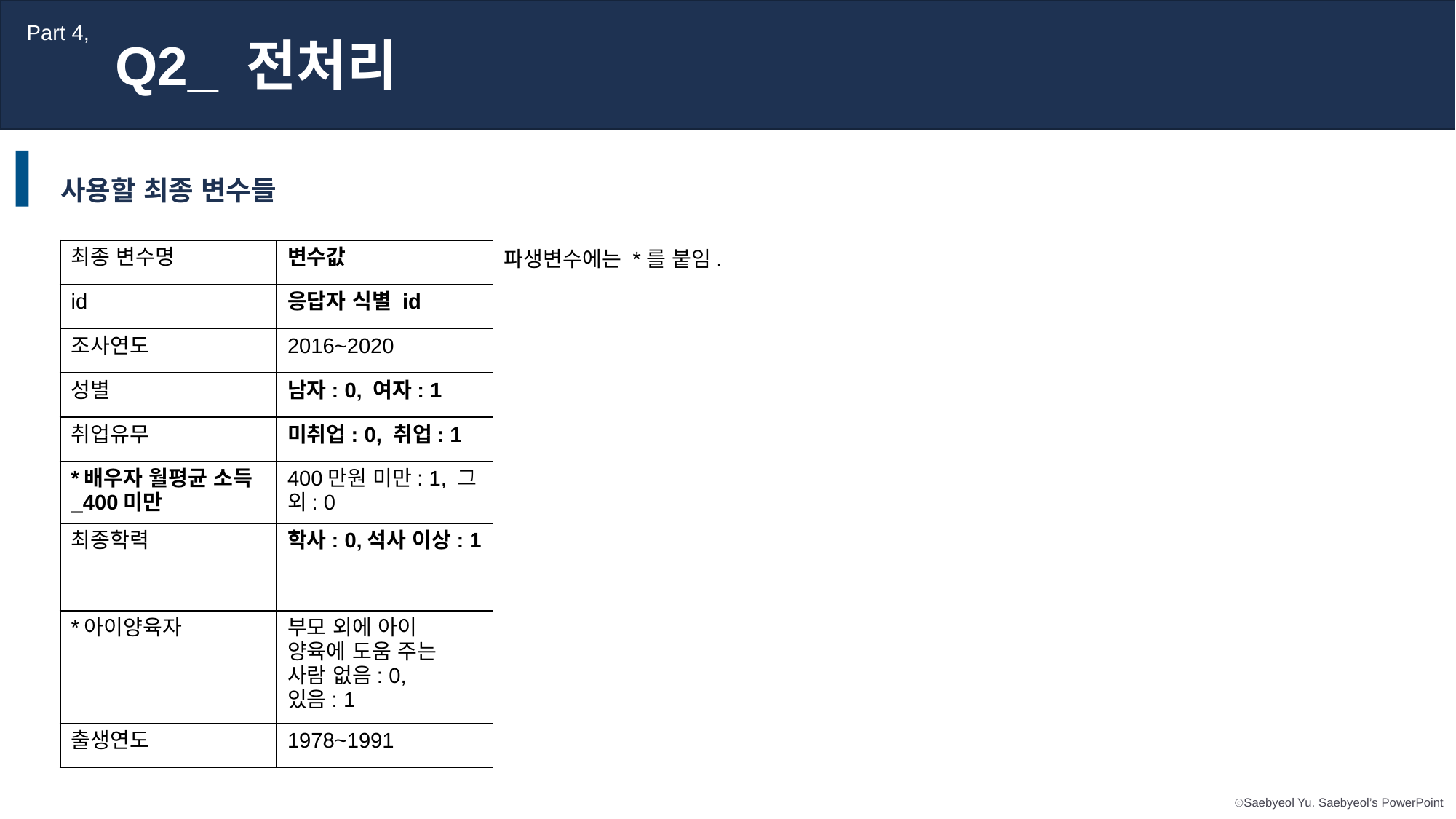

Part 4,
Q2_ 전처리

사용할 최종 변수들
| 최종 변수명 | 변수값 |
| --- | --- |
| id | 응답자 식별 id |
| 조사연도 | 2016~2020 |
| 성별 | 남자: 0, 여자: 1 |
| 취업유무 | 미취업: 0, 취업: 1 |
| \*배우자 월평균 소득\_400미만 | 400만원 미만: 1, 그 외: 0 |
| 최종학력 | 학사: 0,석사 이상: 1 |
| \*아이양육자 | 부모 외에 아이 양육에 도움 주는 사람 없음: 0, 있음: 1 |
| 출생연도 | 1978~1991 |
파생변수에는 *를 붙임.